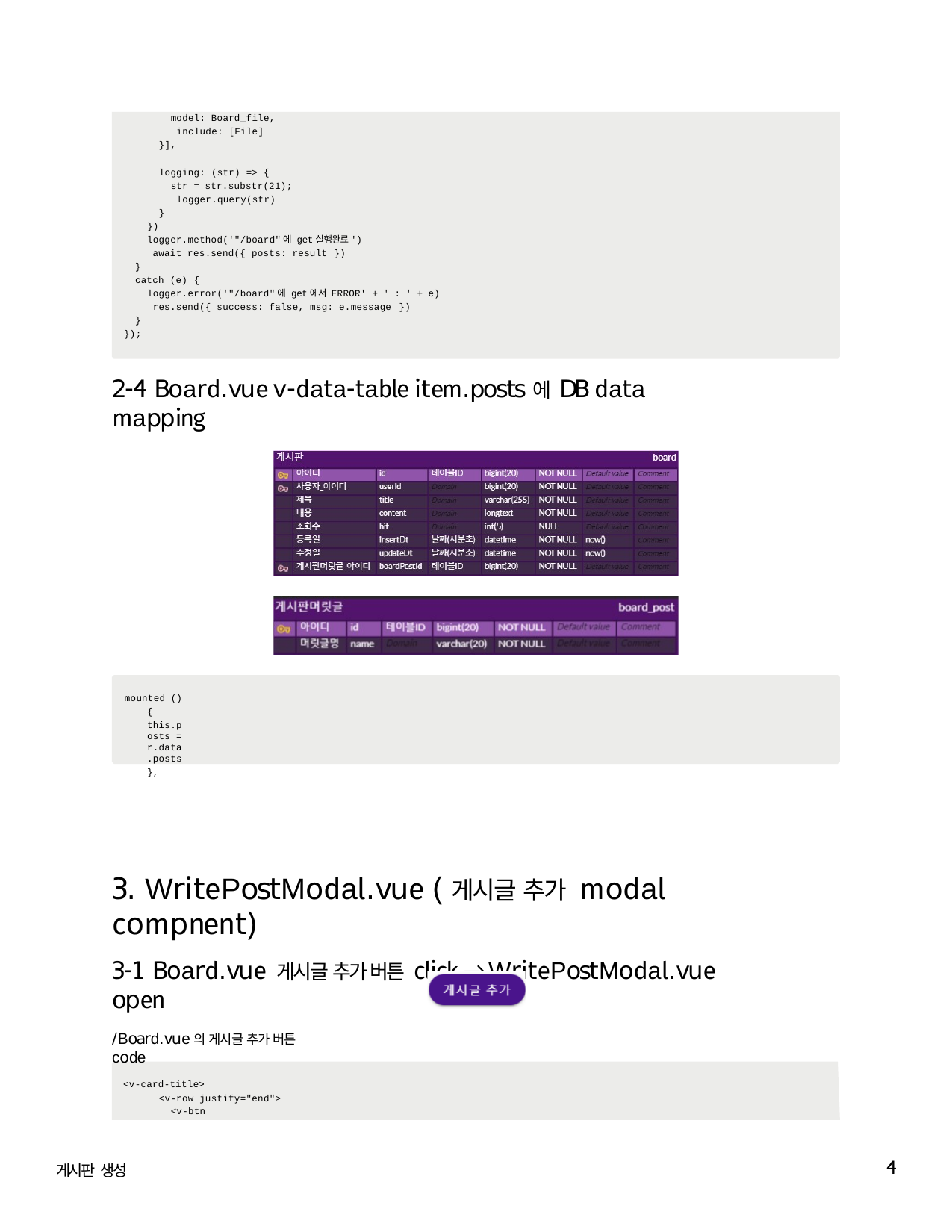

model: Board_file,  include: [File]
}],

logging: (str) => {
str = str.substr(21);  logger.query(str)
}
})
logger.method('"/board"에 get실행완료')  await res.send({ posts: result })
}
catch (e) {
logger.error('"/board"에 get에서 ERROR' + ' : ' + e)  res.send({ success: false, msg: e.message })
}
});

2-4 Board.vue v-data-table item.posts에 DB data mapping

mounted ()
{
this.posts = r.data.posts
},
3. WritePostModal.vue (게시글 추가 modal compnent)
3-1 Board.vue 게시글 추가 버튼 click → WritePostModal.vue open

/Board.vue의 게시글 추가 버튼 code

<v-card-title>
<v-row justify="end">
<v-btn
4
게시판 생성